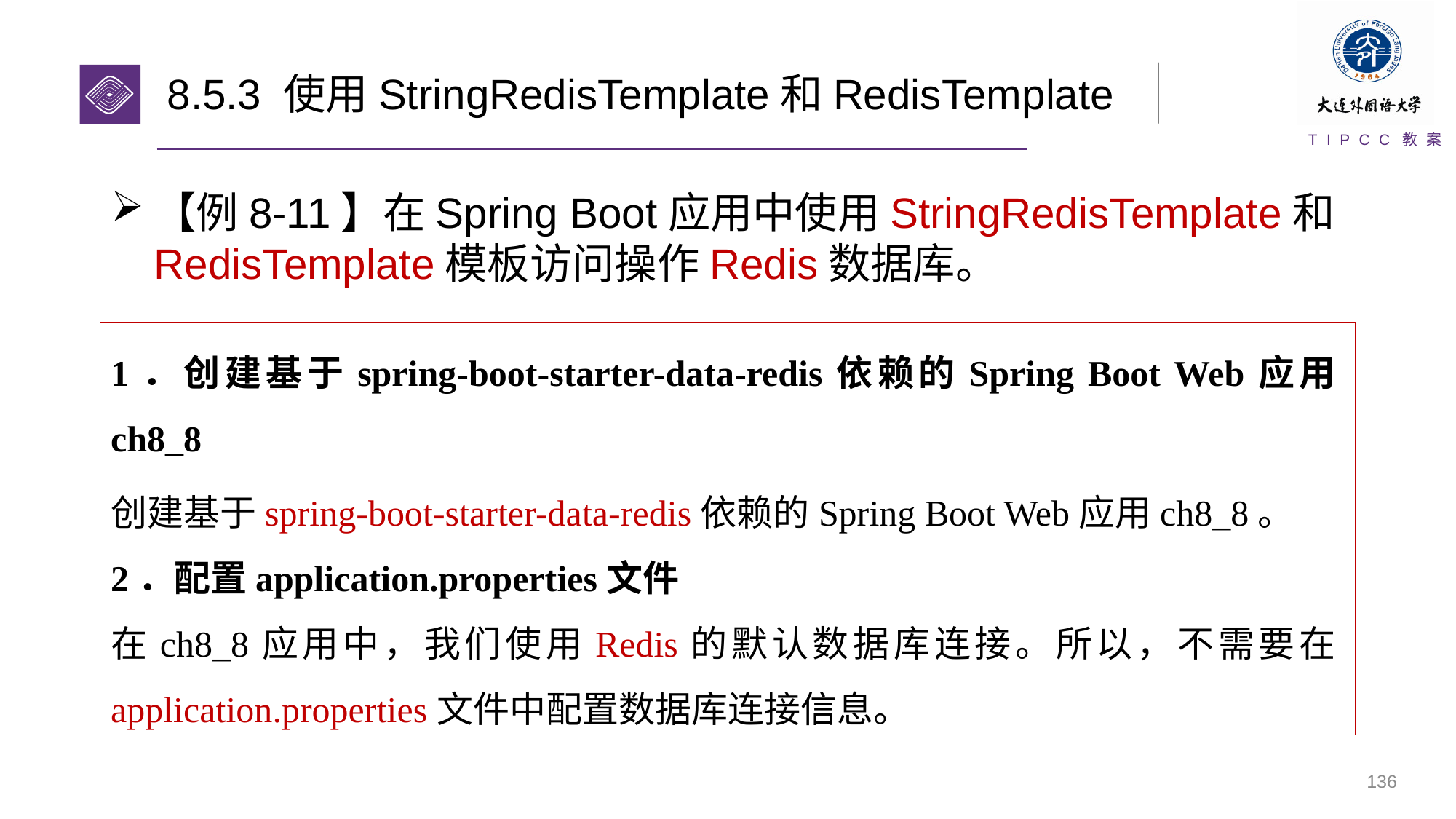

# 8.5.3 使用StringRedisTemplate和RedisTemplate
【例8-11】在Spring Boot应用中使用StringRedisTemplate和RedisTemplate模板访问操作Redis数据库。
1．创建基于spring-boot-starter-data-redis依赖的Spring Boot Web应用ch8_8
创建基于spring-boot-starter-data-redis依赖的Spring Boot Web应用ch8_8。
2．配置application.properties文件
在ch8_8应用中，我们使用Redis的默认数据库连接。所以，不需要在application.properties文件中配置数据库连接信息。
136